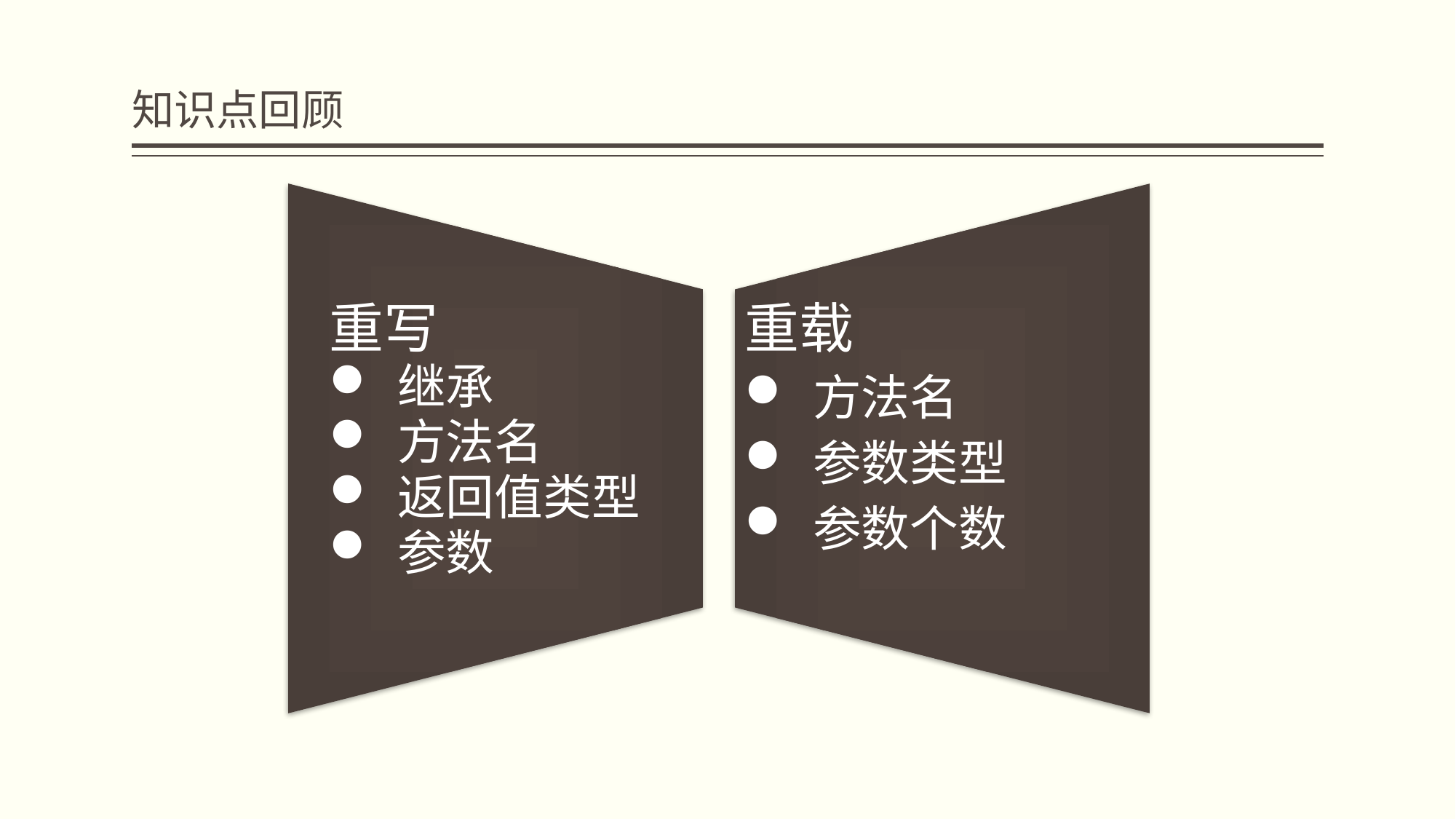

# 知识点回顾

重写
继承
方法名
返回值类型
参数
重载
方法名
参数类型
参数个数